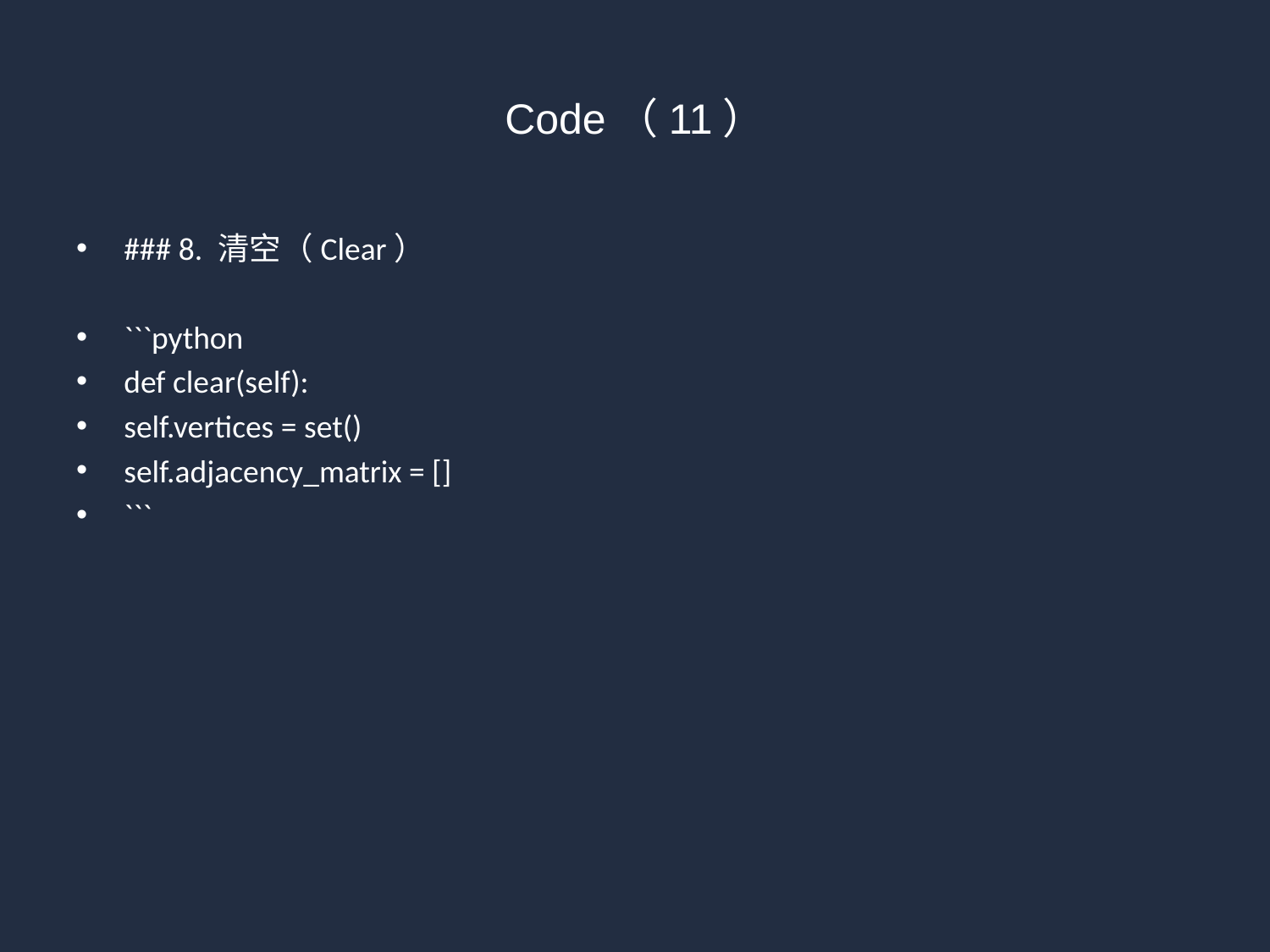

# Code（11）
### 8. 清空（Clear）

```python
def clear(self):
self.vertices = set()
self.adjacency_matrix = []
```